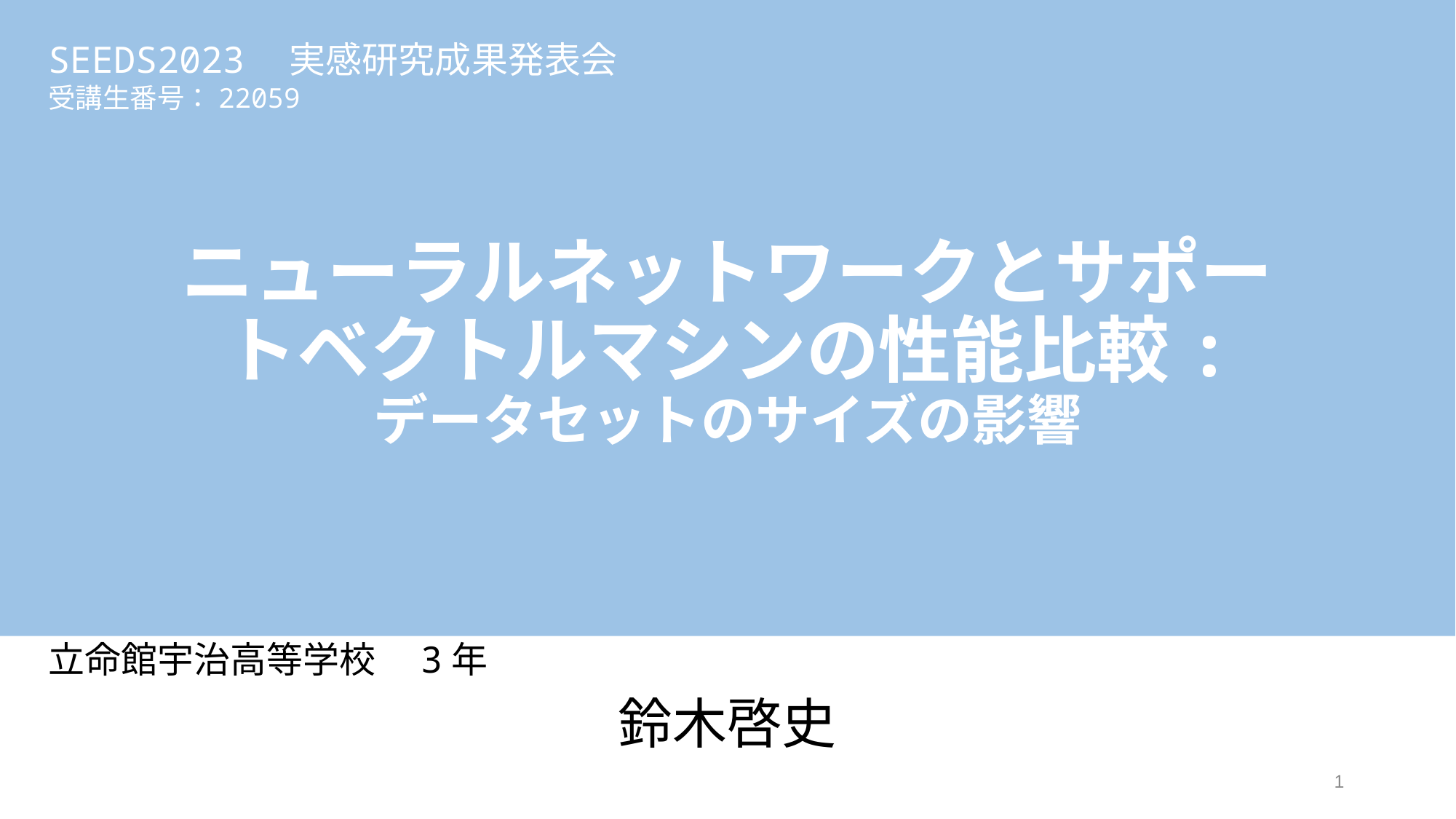

SEEDS2023　実感研究成果発表会
受講生番号：22059
# ニューラルネットワークとサポートベクトルマシンの性能比較: データセットのサイズの影響
立命館宇治高等学校　3年
鈴木啓史
1